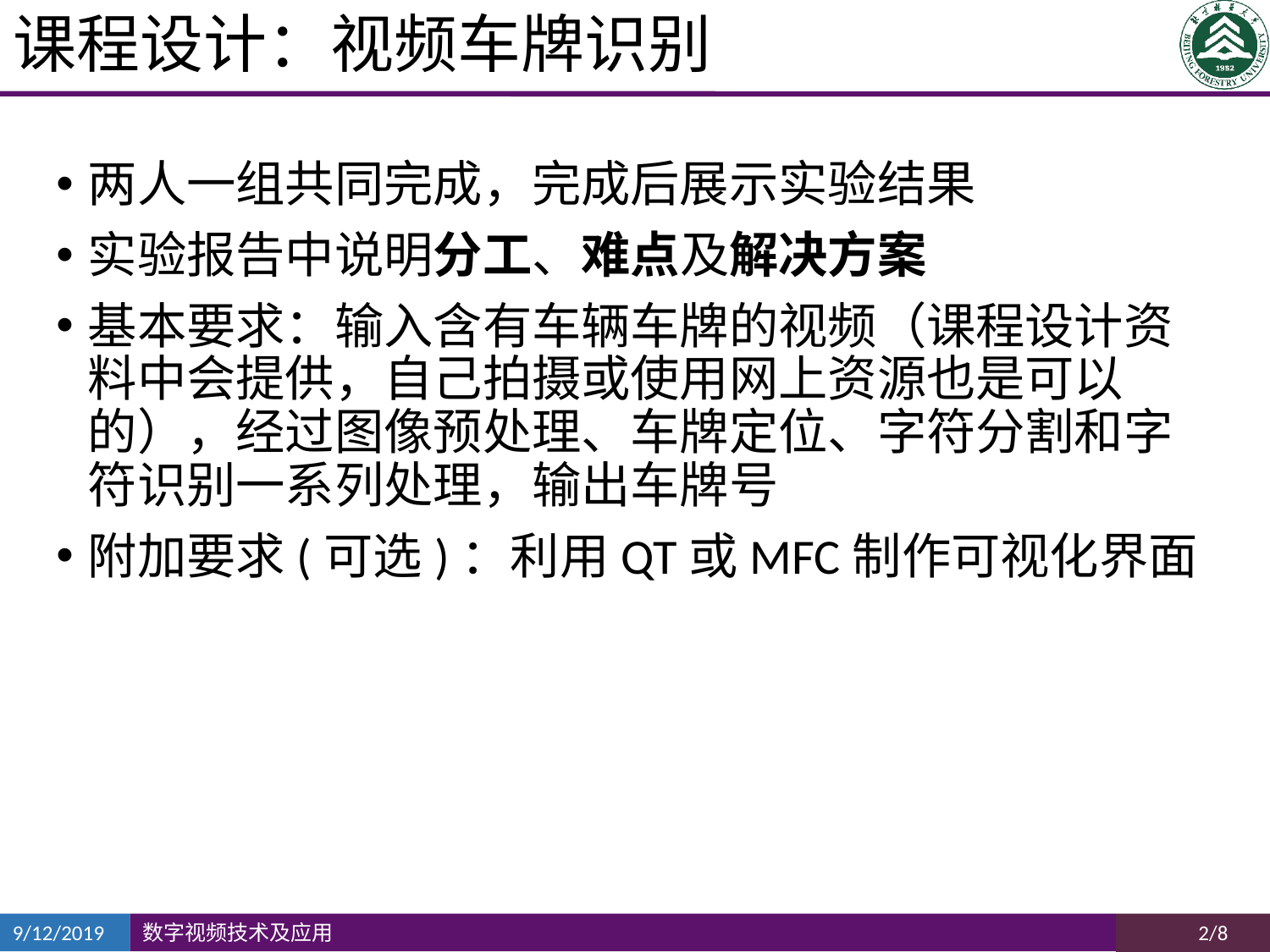

#
课程设计：视频车牌识别
两人一组共同完成，完成后展示实验结果
实验报告中说明分工、难点及解决方案
基本要求：输入含有车辆车牌的视频（课程设计资料中会提供，自己拍摄或使用网上资源也是可以的），经过图像预处理、车牌定位、字符分割和字符识别一系列处理，输出车牌号
附加要求(可选)：利用QT或MFC制作可视化界面